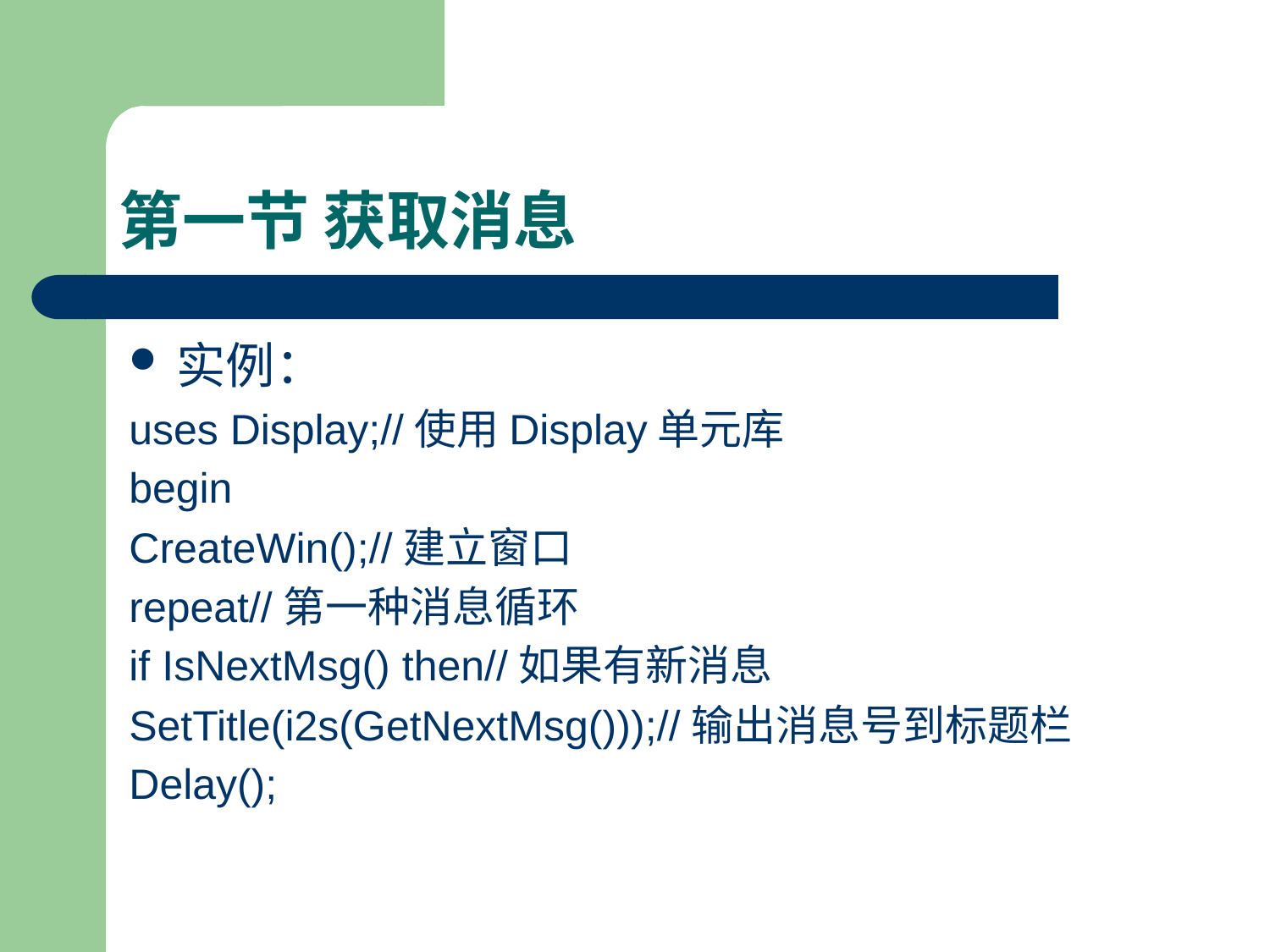

# 第一节 获取消息
实例：
uses Display;//使用Display单元库
begin
CreateWin();//建立窗口
repeat//第一种消息循环
if IsNextMsg() then//如果有新消息
SetTitle(i2s(GetNextMsg()));//输出消息号到标题栏
Delay();